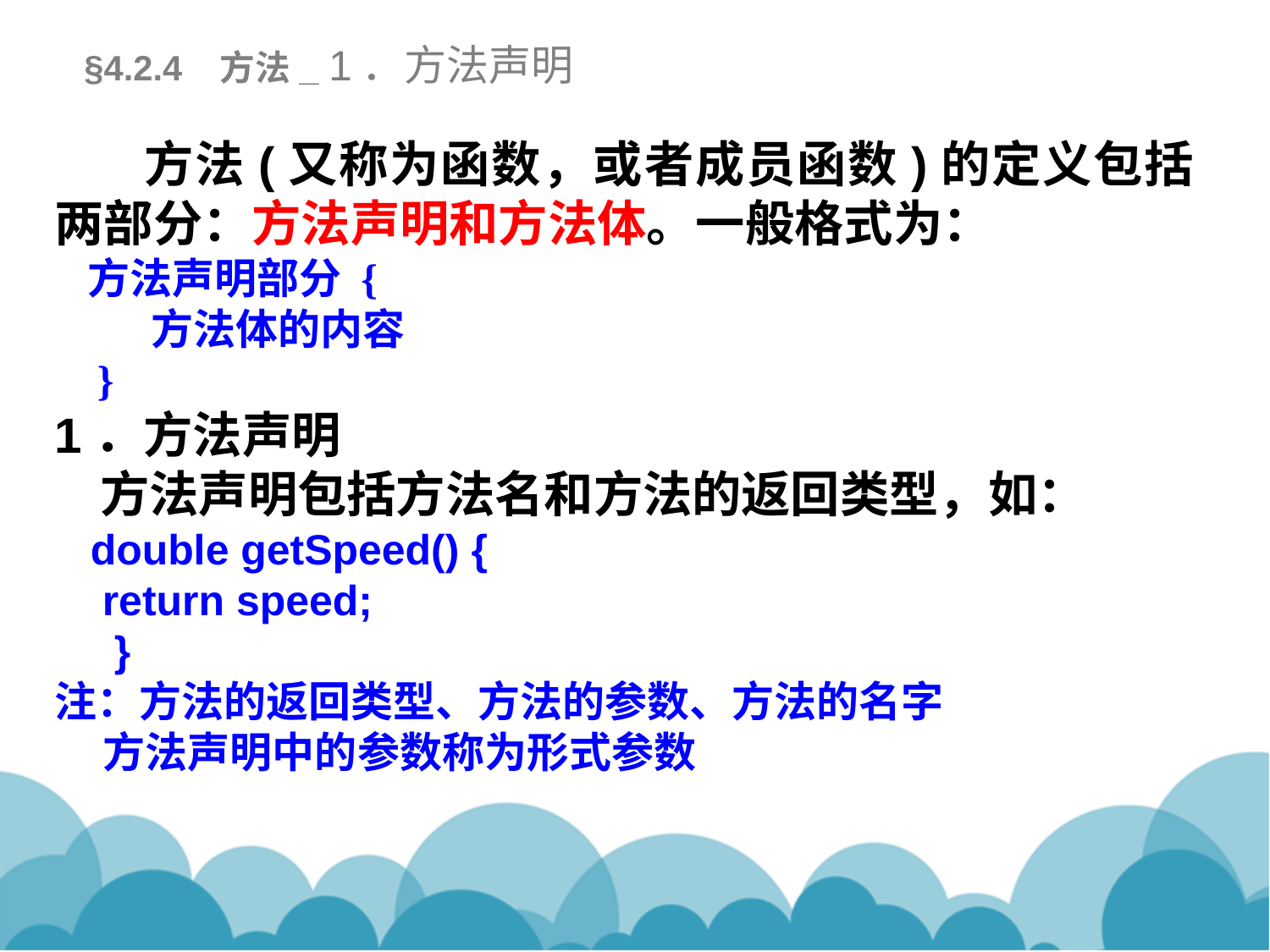

§4.2.4   方法_ 1．方法声明
       方法(又称为函数，或者成员函数)的定义包括两部分：方法声明和方法体。一般格式为：
   方法声明部分 {
         方法体的内容
    }
1．方法声明
   方法声明包括方法名和方法的返回类型，如：
    double getSpeed() {
    return speed;
     }
注：方法的返回类型、方法的参数、方法的名字
    方法声明中的参数称为形式参数

12